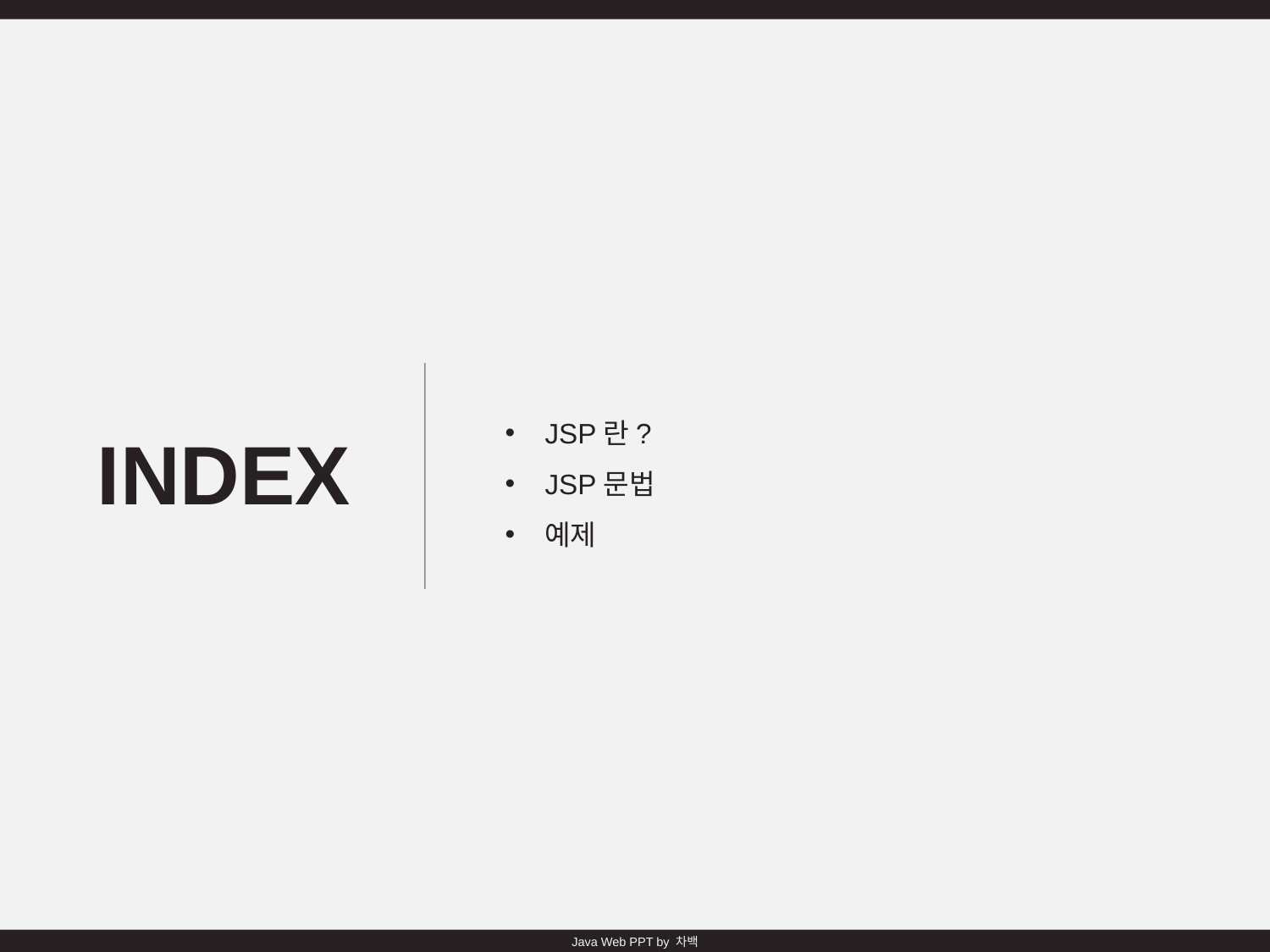

JSP란?
JSP문법
예제
INDEX
Java Web PPT by 차백